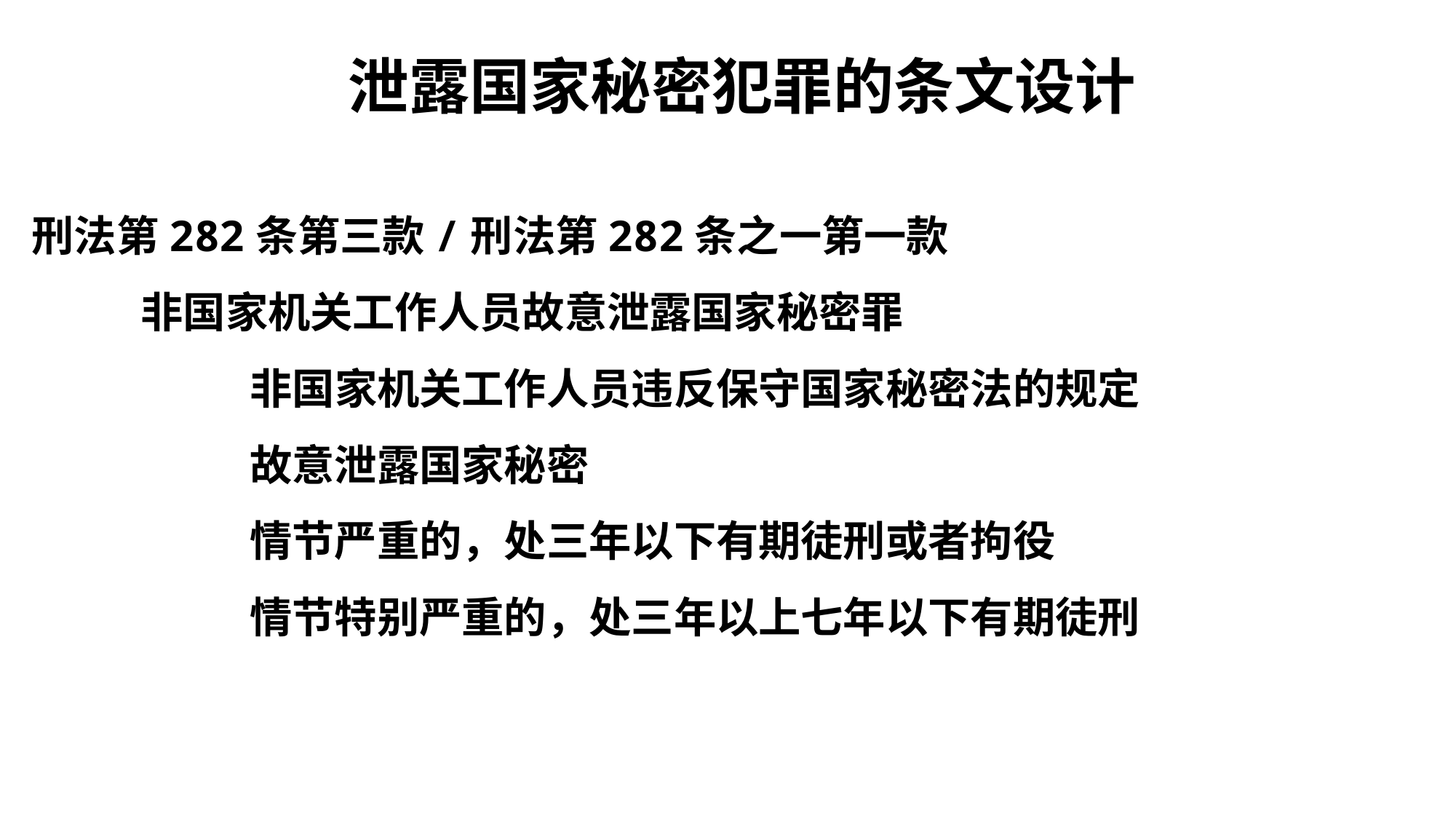

# 泄露国家秘密犯罪的条文设计
刑法第282条第三款/刑法第282条之一第一款
	非国家机关工作人员故意泄露国家秘密罪
		非国家机关工作人员违反保守国家秘密法的规定
		故意泄露国家秘密
		情节严重的，处三年以下有期徒刑或者拘役
		情节特别严重的，处三年以上七年以下有期徒刑